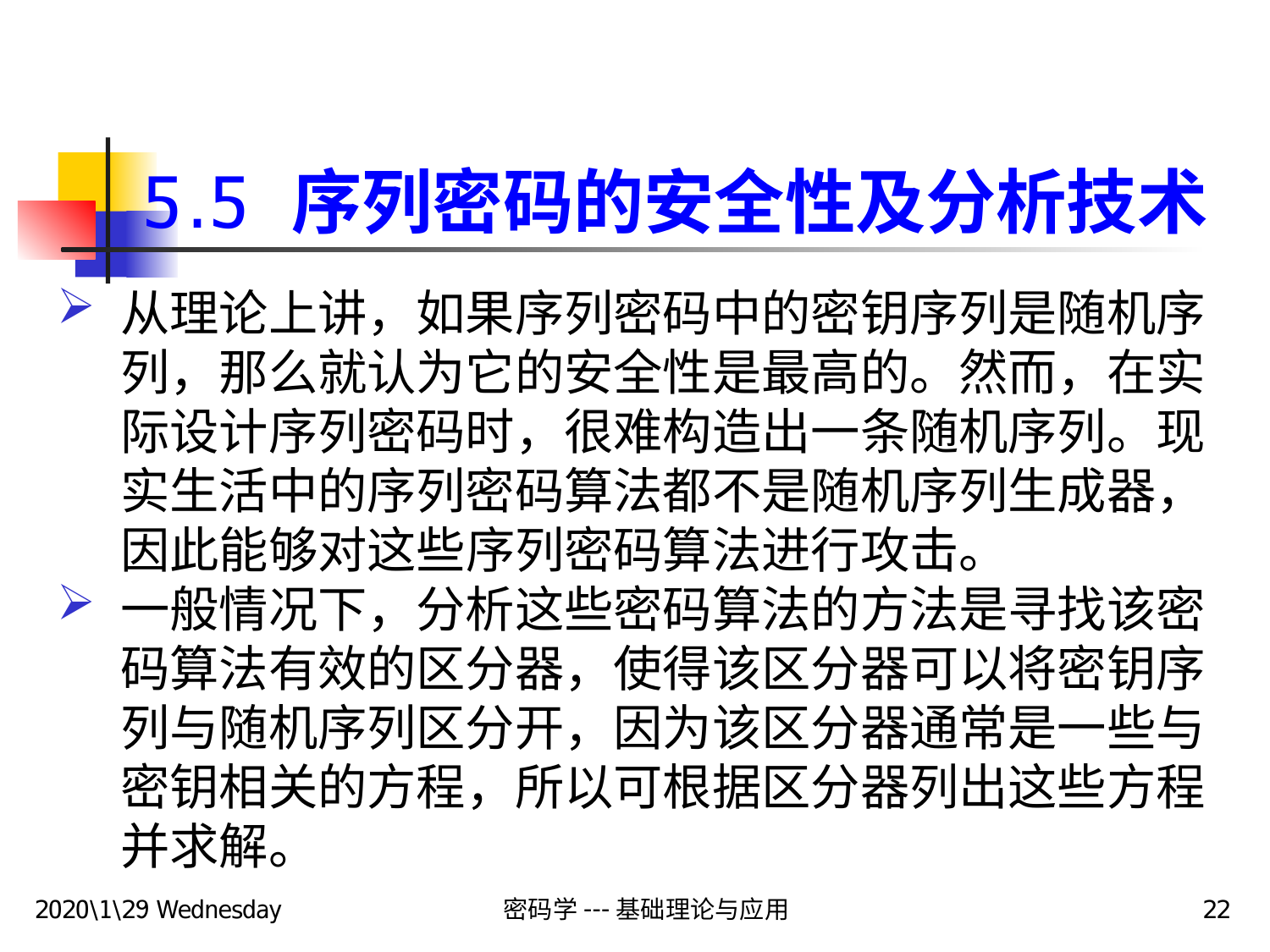

5.5 序列密码的安全性及分析技术
从理论上讲，如果序列密码中的密钥序列是随机序列，那么就认为它的安全性是最高的。然而，在实际设计序列密码时，很难构造出一条随机序列。现实生活中的序列密码算法都不是随机序列生成器，因此能够对这些序列密码算法进行攻击。
一般情况下，分析这些密码算法的方法是寻找该密码算法有效的区分器，使得该区分器可以将密钥序列与随机序列区分开，因为该区分器通常是一些与密钥相关的方程，所以可根据区分器列出这些方程并求解。
2020\1\29 Wednesday
密码学---基础理论与应用
22